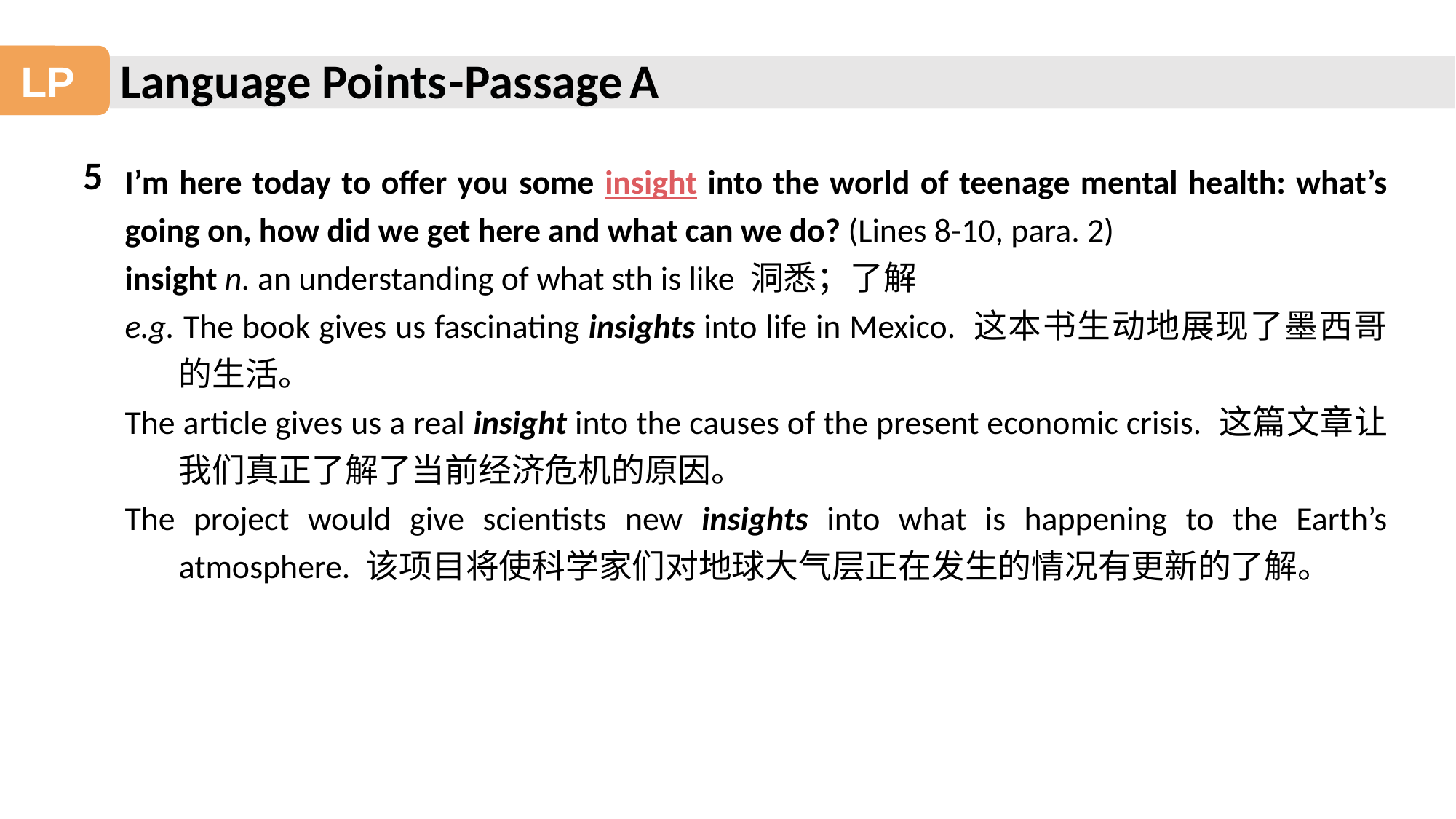

Language Points
-Passage A
LP

5
I’m here today to offer you some insight into the world of teenage mental health: what’s going on, how did we get here and what can we do? (Lines 8-10, para. 2)
insight n. an understanding of what sth is like 洞悉；了解
e.g. The book gives us fascinating insights into life in Mexico. 这本书生动地展现了墨西哥的生活。
The article gives us a real insight into the causes of the present economic crisis. 这篇文章让我们真正了解了当前经济危机的原因。
The project would give scientists new insights into what is happening to the Earth’s atmosphere. 该项目将使科学家们对地球大气层正在发生的情况有更新的了解。